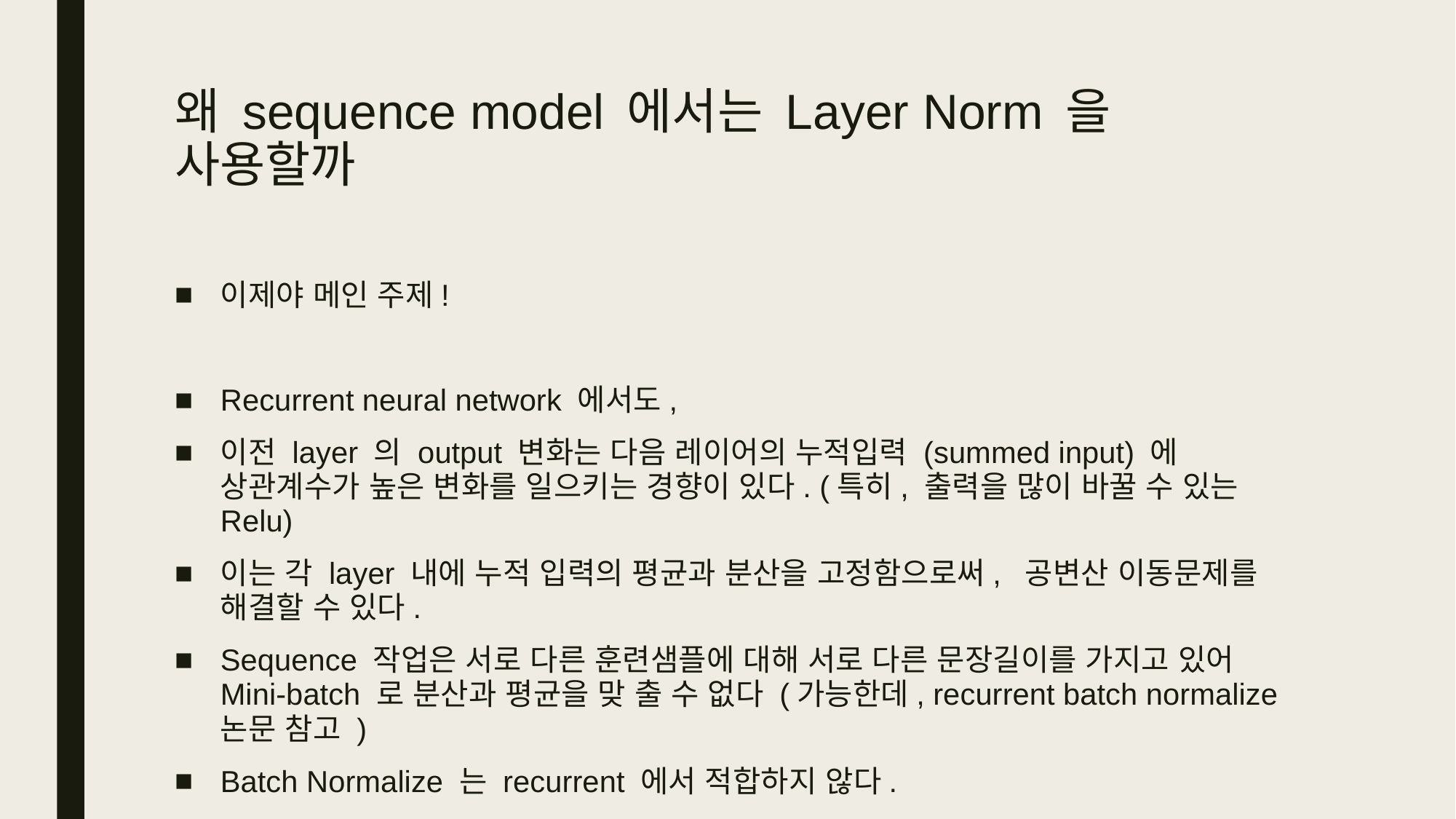

# 왜 sequence model 에서는 Layer Norm 을 사용할까
이제야 메인 주제!

Recurrent neural network 에서도,
이전 layer 의 output 변화는 다음 레이어의 누적입력 (summed input) 에 상관계수가 높은 변화를 일으키는 경향이 있다. (특히, 출력을 많이 바꿀 수 있는 Relu)
이는 각 layer 내에 누적 입력의 평균과 분산을 고정함으로써,  공변산 이동문제를 해결할 수 있다.
Sequence 작업은 서로 다른 훈련샘플에 대해 서로 다른 문장길이를 가지고 있어 Mini-batch 로 분산과 평균을 맞 출 수 없다 (가능한데, recurrent batch normalize 논문 참고 )
Batch Normalize 는 recurrent 에서 적합하지 않다.